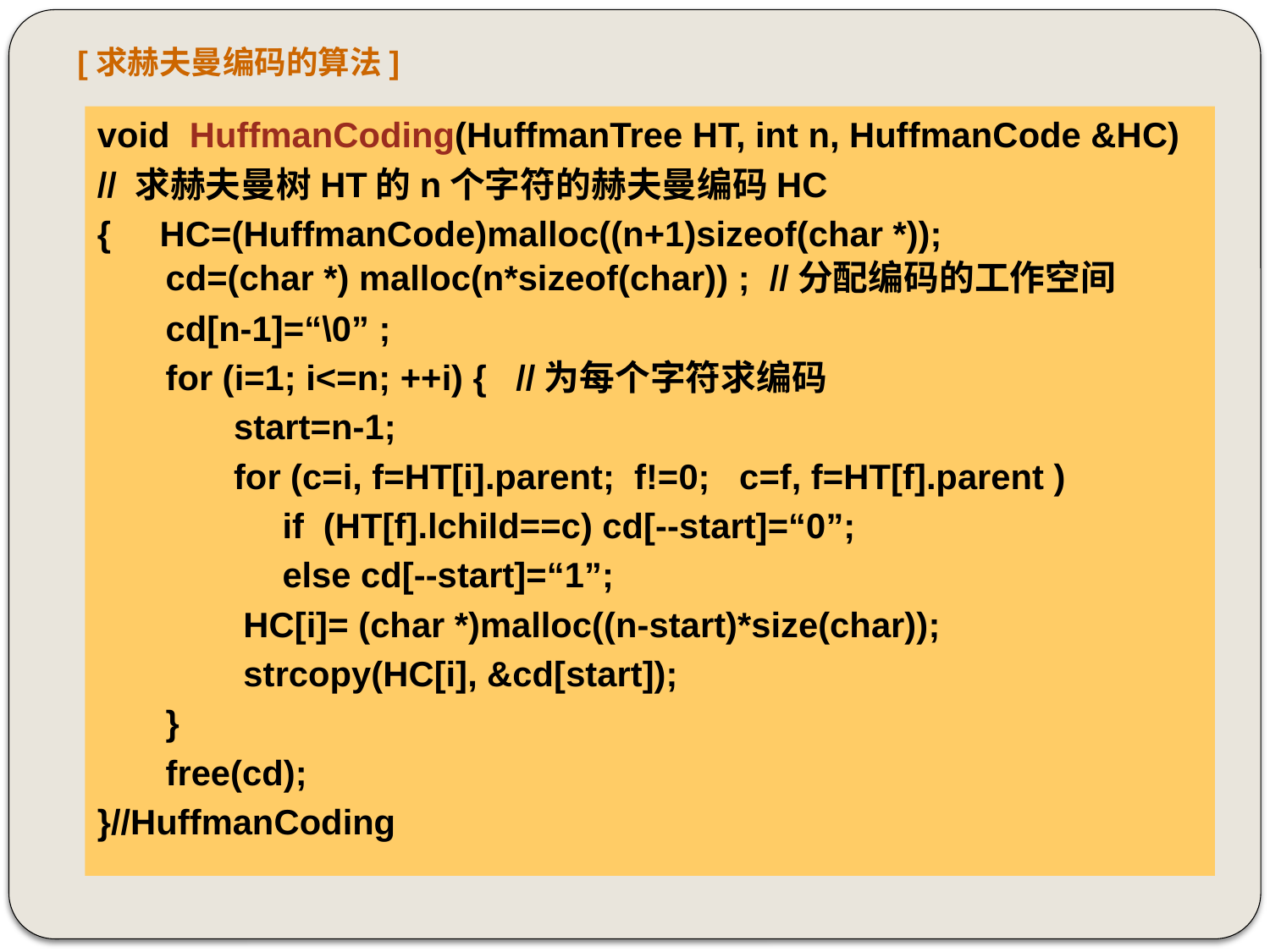

[求赫夫曼编码的算法]
void  HuffmanCoding(HuffmanTree HT, int n, HuffmanCode &HC)
// 求赫夫曼树HT的n个字符的赫夫曼编码HC
{     HC=(HuffmanCode)malloc((n+1)sizeof(char *));
       cd=(char *) malloc(n*sizeof(char)) ;  //分配编码的工作空间
       cd[n-1]=“\0” ;
       for (i=1; i<=n; ++i) {   //为每个字符求编码
              start=n-1;
              for (c=i, f=HT[i].parent;  f!=0;   c=f, f=HT[f].parent )
                   if  (HT[f].lchild==c) cd[--start]=“0”;
                   else cd[--start]=“1”;
               HC[i]= (char *)malloc((n-start)*size(char));
               strcopy(HC[i], &cd[start]);
       }
       free(cd);
}//HuffmanCoding